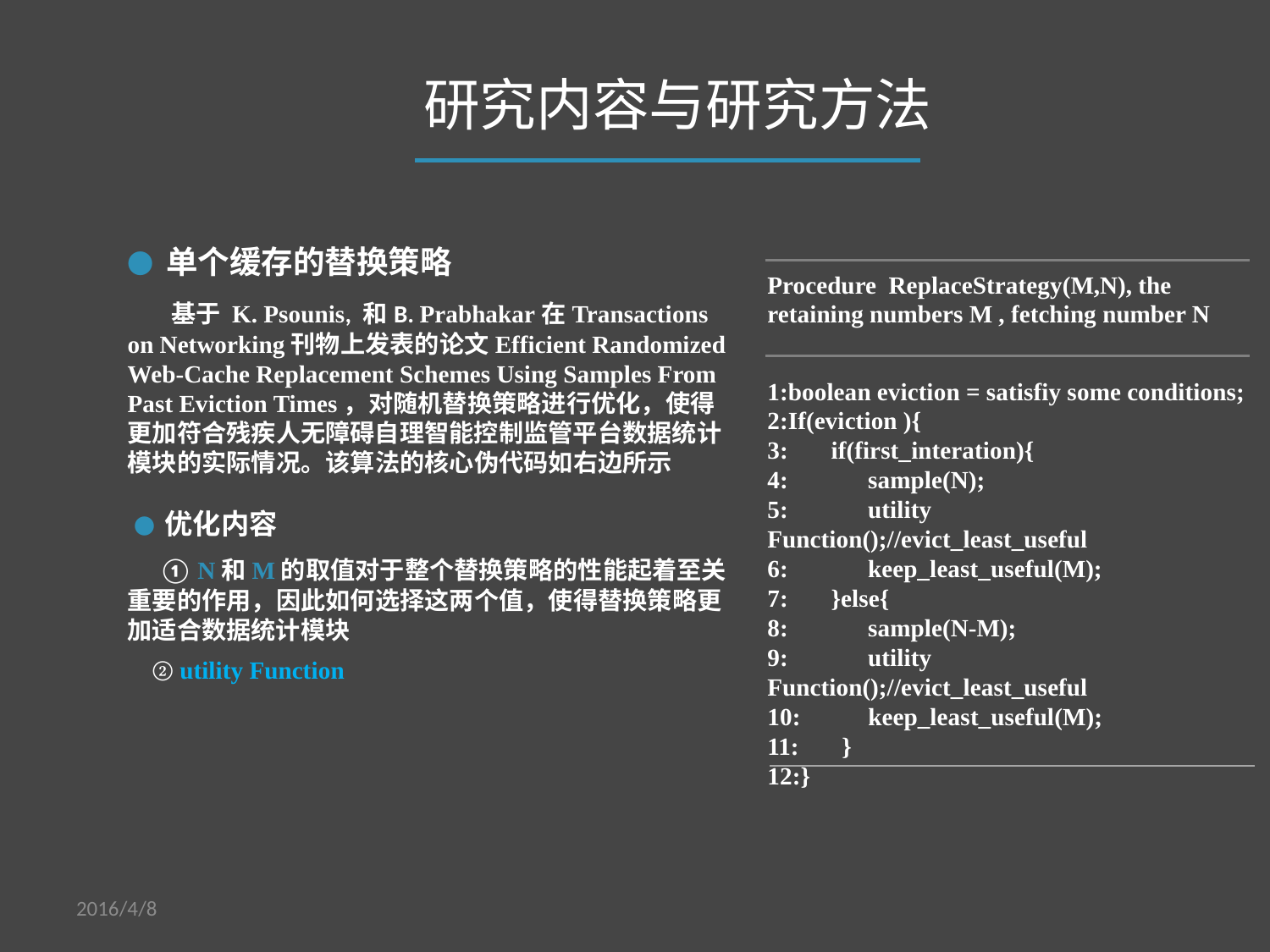

研究内容与研究方法
● 单个缓存的替换策略
     基于 K. Psounis, 和B. Prabhakar在Transactions on Networking刊物上发表的论文Efficient Randomized Web-Cache Replacement Schemes Using Samples From Past Eviction Times，对随机替换策略进行优化，使得更加符合残疾人无障碍自理智能控制监管平台数据统计模块的实际情况。该算法的核心伪代码如右边所示

 ● 优化内容
     ① N和M的取值对于整个替换策略的性能起着至关重要的作用，因此如何选择这两个值，使得替换策略更加适合数据统计模块
    ② utility Function

Procedure  ReplaceStrategy(M,N), the retaining numbers M , fetching number N
1:boolean eviction = satisfiy some conditions;
2:If(eviction ){
3:       if(first_interation){
4:             sample(N);
5:             utility Function();//evict_least_useful
6:             keep_least_useful(M);
7:       }else{
8:             sample(N-M);
9:             utility Function();//evict_least_useful
10:           keep_least_useful(M);
11:       }
12:}

2016/4/8